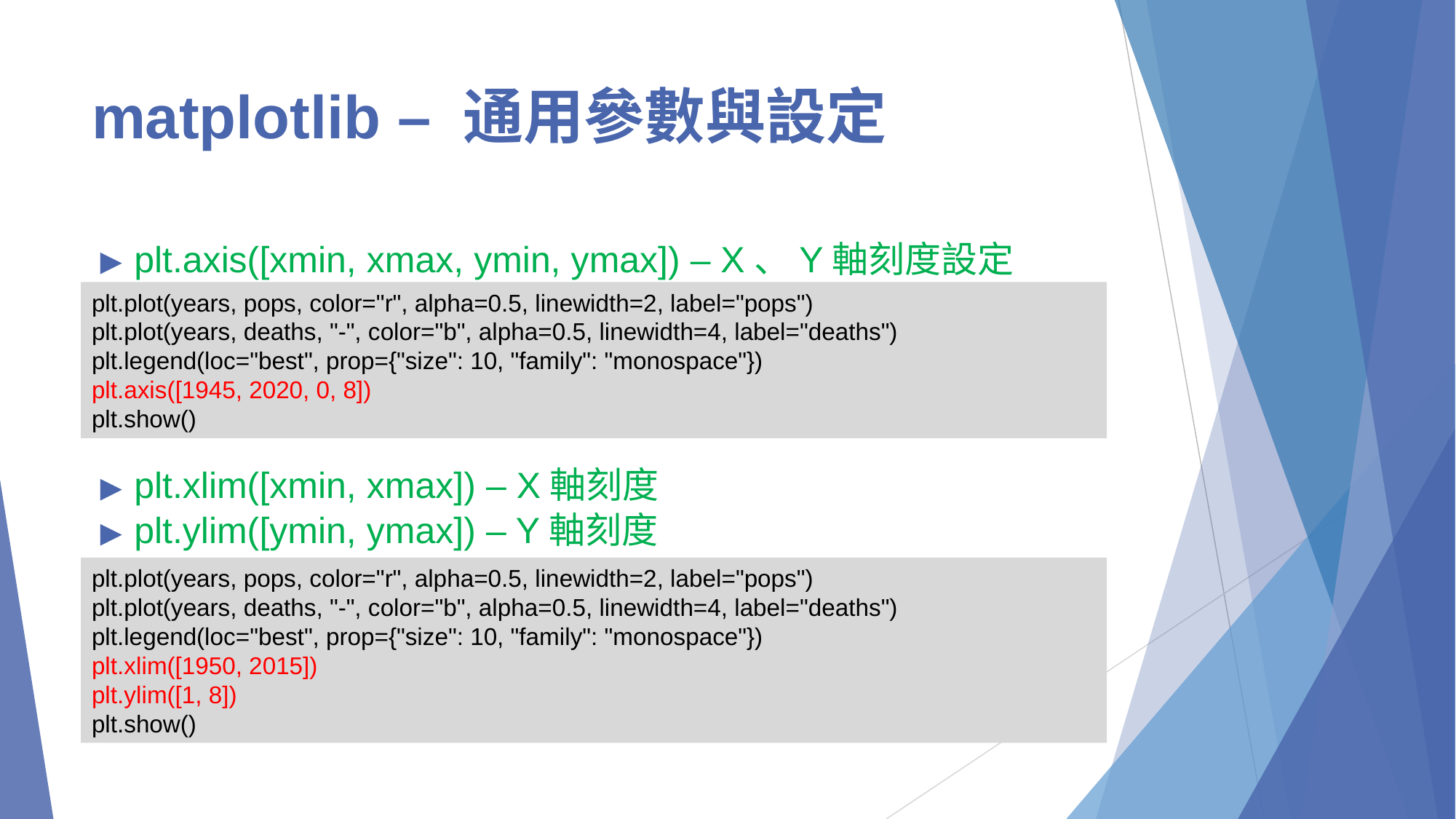

# matplotlib – 通用參數與設定
plt.axis([xmin, xmax, ymin, ymax]) – X、Y軸刻度設定

plt.xlim([xmin, xmax]) – X軸刻度
plt.ylim([ymin, ymax]) – Y軸刻度
plt.plot(years, pops, color="r", alpha=0.5, linewidth=2, label="pops")
plt.plot(years, deaths, "-", color="b", alpha=0.5, linewidth=4, label="deaths")
plt.legend(loc="best", prop={"size": 10, "family": "monospace"})
plt.axis([1945, 2020, 0, 8])
plt.show()
plt.plot(years, pops, color="r", alpha=0.5, linewidth=2, label="pops")
plt.plot(years, deaths, "-", color="b", alpha=0.5, linewidth=4, label="deaths")
plt.legend(loc="best", prop={"size": 10, "family": "monospace"})
plt.xlim([1950, 2015])
plt.ylim([1, 8])
plt.show()